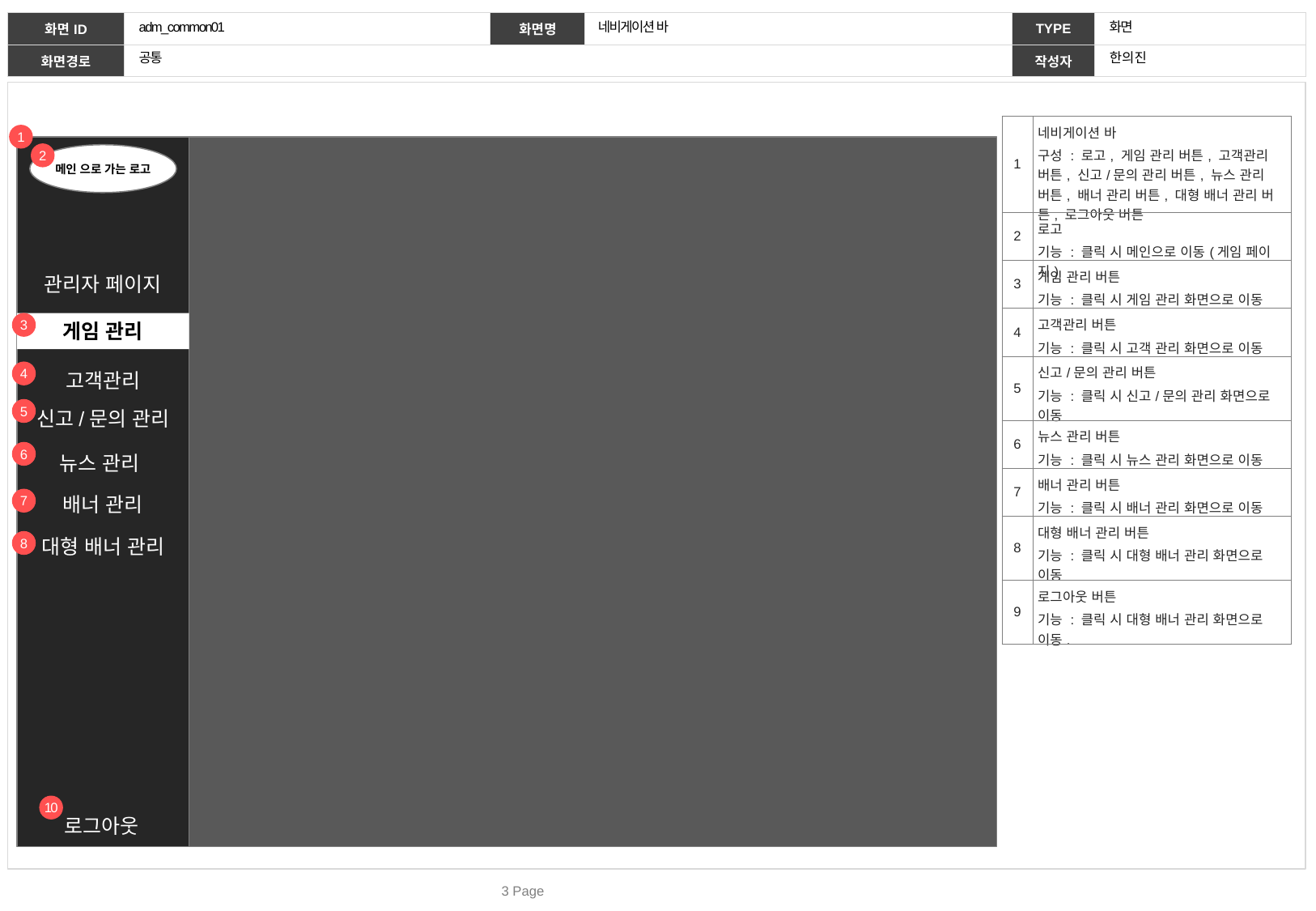

adm_common01
네비게이션 바
화면
공통
| 1 | 네비게이션 바 구성 : 로고, 게임 관리 버튼, 고객관리 버튼, 신고/문의 관리 버튼, 뉴스 관리 버튼, 배너 관리 버튼, 대형 배너 관리 버튼, 로그아웃 버튼 |
| --- | --- |
| 2 | 로고 기능 : 클릭 시 메인으로 이동(게임 페이지) |
| 3 | 게임 관리 버튼 기능 : 클릭 시 게임 관리 화면으로 이동 |
| 4 | 고객관리 버튼 기능 : 클릭 시 고객 관리 화면으로 이동 |
| 5 | 신고/문의 관리 버튼 기능 : 클릭 시 신고/문의 관리 화면으로 이동 |
| 6 | 뉴스 관리 버튼 기능 : 클릭 시 뉴스 관리 화면으로 이동 |
| 7 | 배너 관리 버튼 기능 : 클릭 시 배너 관리 화면으로 이동 |
| 8 | 대형 배너 관리 버튼 기능 : 클릭 시 대형 배너 관리 화면으로 이동 |
| 9 | 로그아웃 버튼 기능 : 클릭 시 대형 배너 관리 화면으로 이동. |
1

2
메인 으로 가는 로고
관리자 페이지
3
게임 관리
4
고객관리
5
신고/문의 관리
6
뉴스 관리
배너 관리
7
대형 배너 관리
8
10
로그아웃